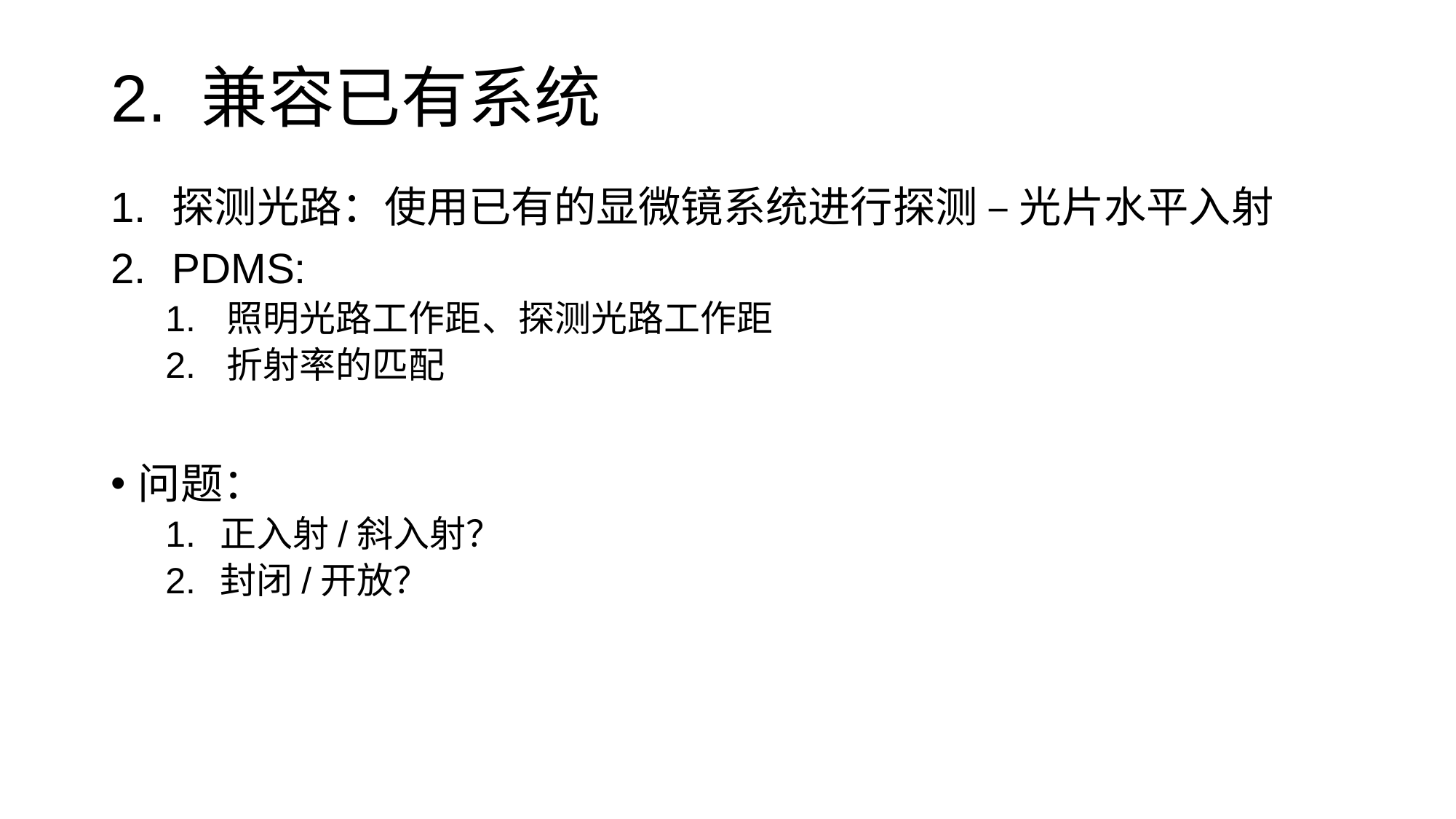

# 2. 兼容已有系统
探测光路：使用已有的显微镜系统进行探测 – 光片水平入射
PDMS:
照明光路工作距、探测光路工作距
折射率的匹配

问题：
正入射/斜入射？
封闭/开放？